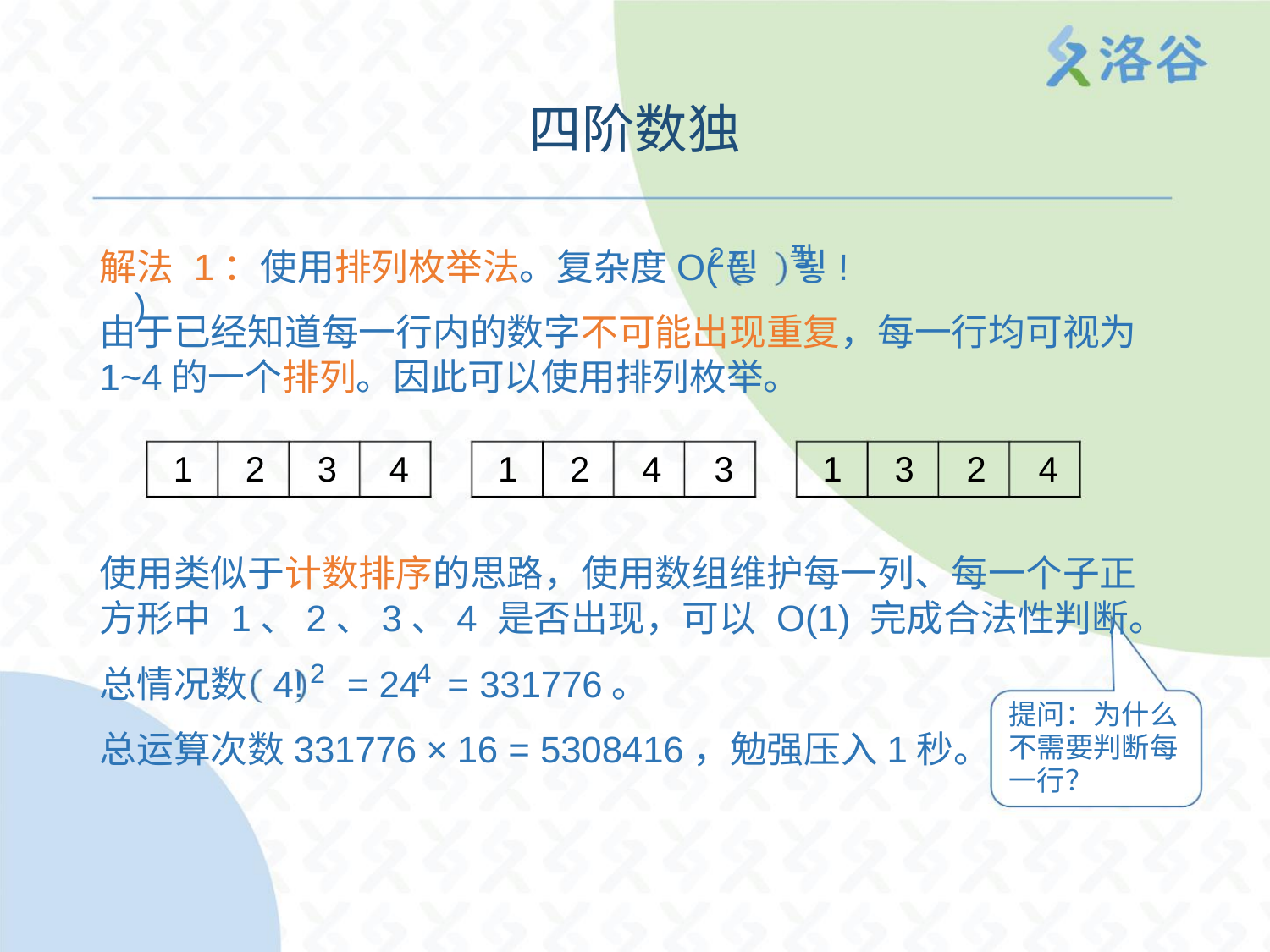

四阶数独
2
푛
解法 1：使用排列枚举法。复杂度O(푛 푛! )
由于已经知道每一行内的数字不可能出现重复，每一行均可视为
1~4的一个排列。因此可以使用排列枚举。
1 2 3 4
1 2 4 3
1 3 2 4
使用类似于计数排序的思路，使用数组维护每一列、每一个子正
方形中 1、2、3、4 是否出现，可以 O(1) 完成合法性判断。
2
4
总情况数 4! = 24 = 331776。
提问：为什么
不需要判断每
一行？
总运算次数331776 × 16 = 5308416，勉强压入1秒。